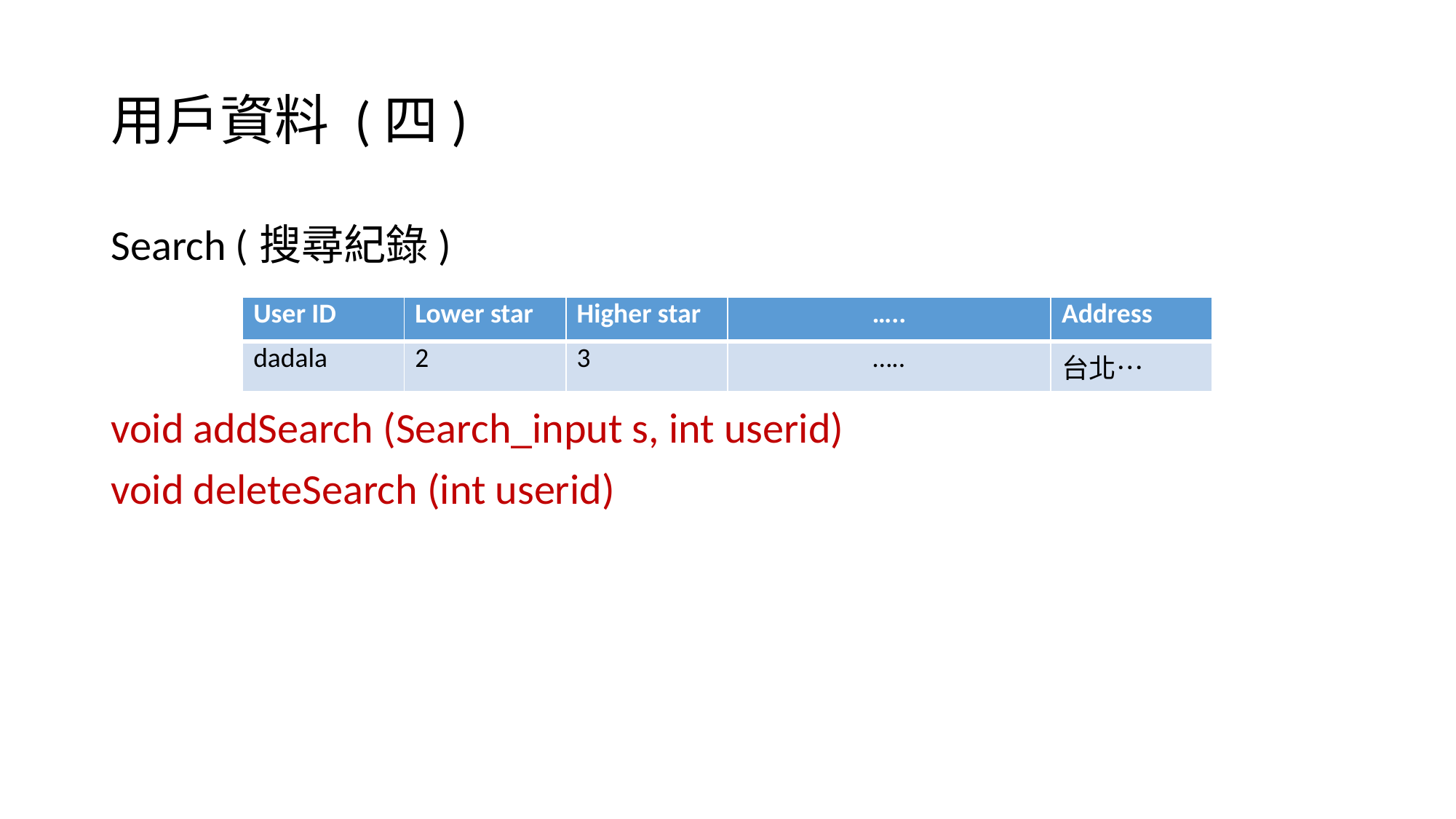

# 用戶資料 (四)
Search (搜尋紀錄)

void addSearch (Search_input s, int userid)
void deleteSearch (int userid)

| User ID | Lower star | Higher star | ….. | Address |
| --- | --- | --- | --- | --- |
| dadala | 2 | 3 | ….. | 台北… |